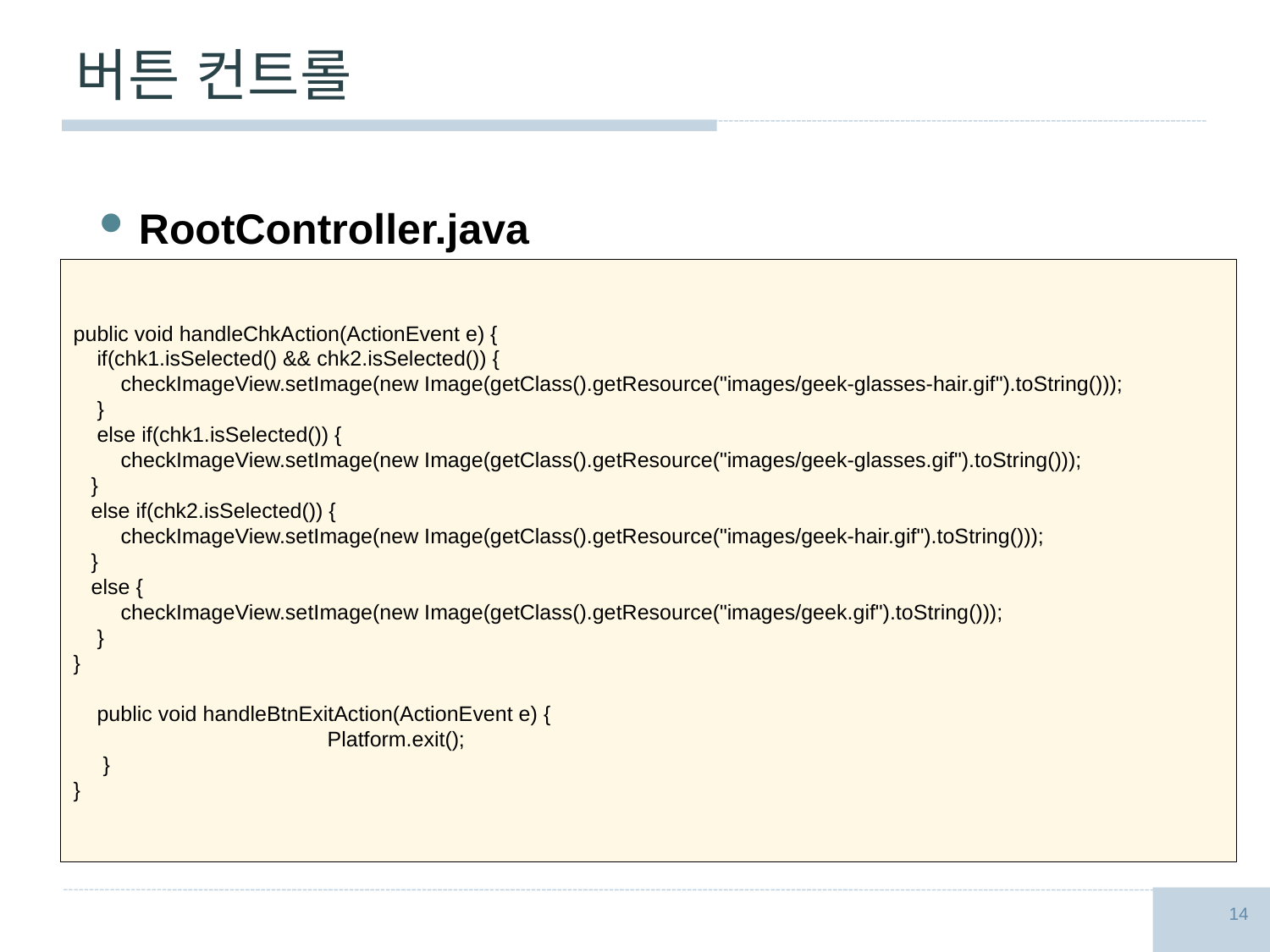

# 버튼 컨트롤
RootController.java

public void handleChkAction(ActionEvent e) {
    if(chk1.isSelected() && chk2.isSelected()) {
        checkImageView.setImage(new Image(getClass().getResource("images/geek-glasses-hair.gif").toString()));
    }
    else if(chk1.isSelected()) {
        checkImageView.setImage(new Image(getClass().getResource("images/geek-glasses.gif").toString()));
   }
   else if(chk2.isSelected()) {
        checkImageView.setImage(new Image(getClass().getResource("images/geek-hair.gif").toString()));
   }
   else {
        checkImageView.setImage(new Image(getClass().getResource("images/geek.gif").toString()));
    }
}

    public void handleBtnExitAction(ActionEvent e) {
		Platform.exit();
     }
}